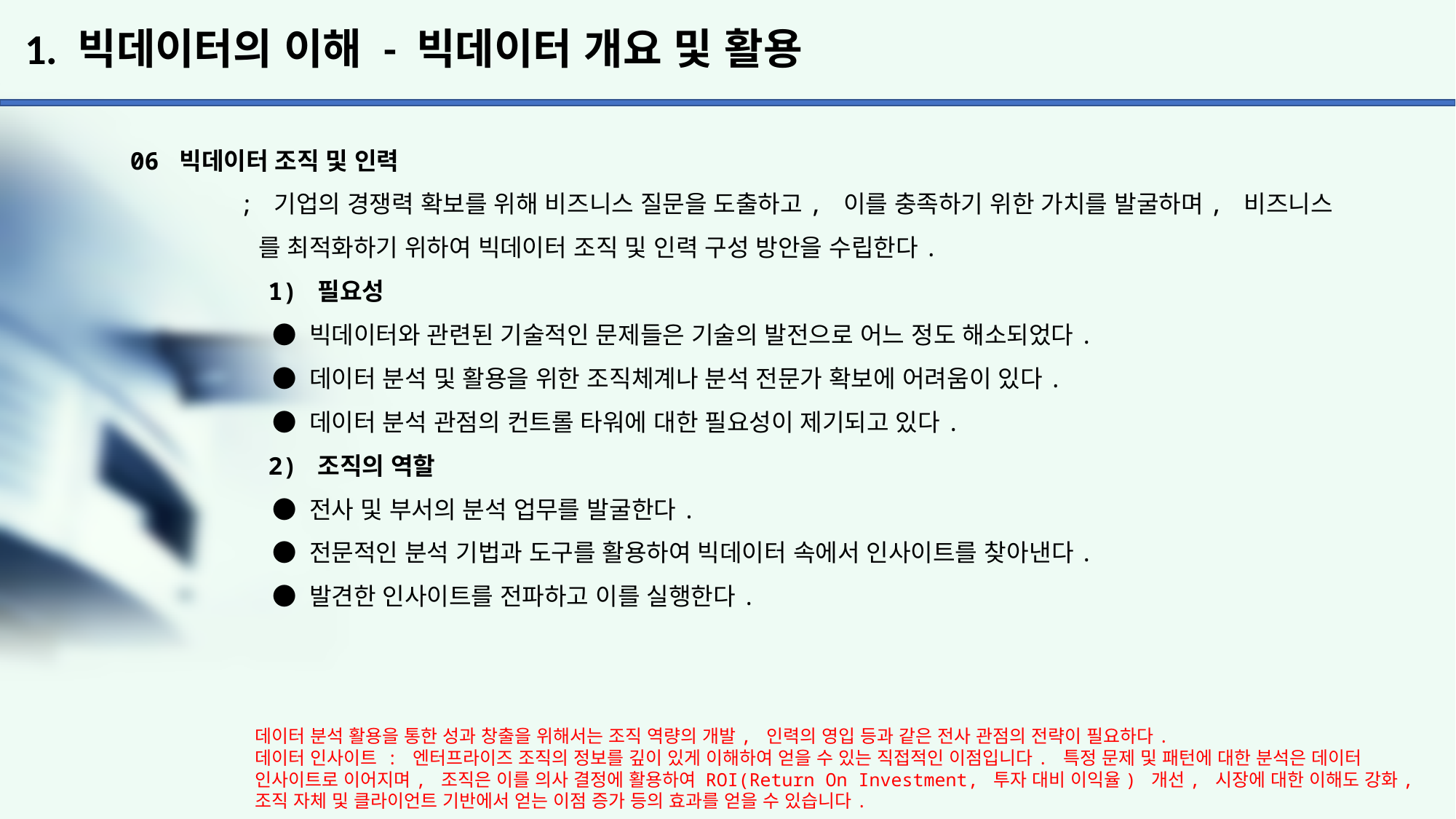

# 1. 빅데이터의 이해 - 빅데이터 개요 및 활용
06 빅데이터 조직 및 인력
	; 기업의 경쟁력 확보를 위해 비즈니스 질문을 도출하고, 이를 충족하기 위한 가치를 발굴하며, 비즈니스
	  를 최적화하기 위하여 빅데이터 조직 및 인력 구성 방안을 수립한다.
	  1) 필요성
	     ● 빅데이터와 관련된 기술적인 문제들은 기술의 발전으로 어느 정도 해소되었다.
	     ● 데이터 분석 및 활용을 위한 조직체계나 분석 전문가 확보에 어려움이 있다.
	     ● 데이터 분석 관점의 컨트롤 타워에 대한 필요성이 제기되고 있다.
	  2) 조직의 역할
	     ● 전사 및 부서의 분석 업무를 발굴한다.
	     ● 전문적인 분석 기법과 도구를 활용하여 빅데이터 속에서 인사이트를 찾아낸다.
	     ● 발견한 인사이트를 전파하고 이를 실행한다.
데이터 분석 활용을 통한 성과 창출을 위해서는 조직 역량의 개발, 인력의 영입 등과 같은 전사 관점의 전략이 필요하다.
데이터 인사이트 : 엔터프라이즈 조직의 정보를 깊이 있게 이해하여 얻을 수 있는 직접적인 이점입니다. 특정 문제 및 패턴에 대한 분석은 데이터 인사이트로 이어지며, 조직은 이를 의사 결정에 활용하여 ROI(Return On Investment, 투자 대비 이익율) 개선, 시장에 대한 이해도 강화, 조직 자체 및 클라이언트 기반에서 얻는 이점 증가 등의 효과를 얻을 수 있습니다.